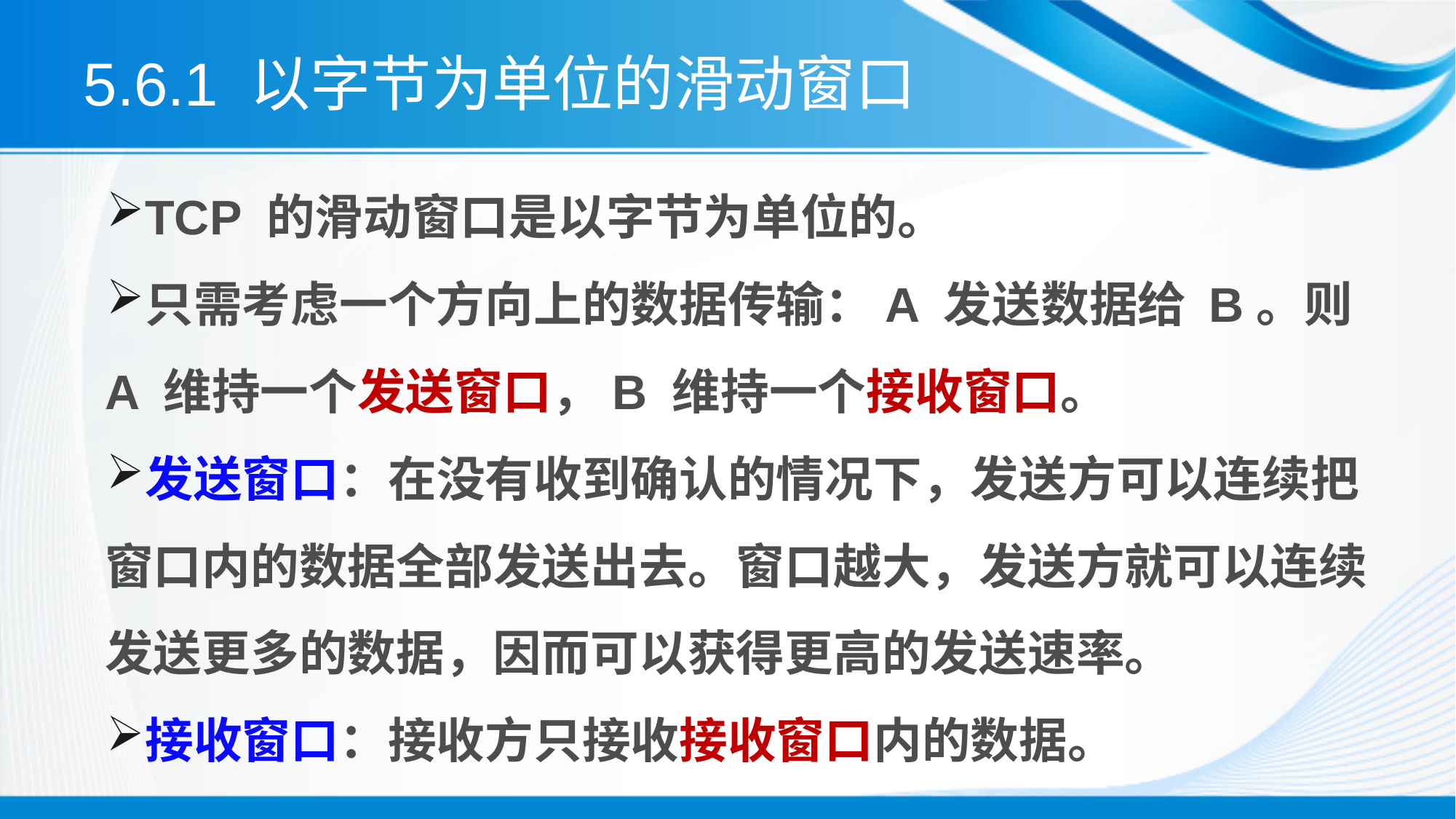

# 5.6.1 以字节为单位的滑动窗口
TCP 的滑动窗口是以字节为单位的。
只需考虑一个方向上的数据传输：A 发送数据给 B。则 A 维持一个发送窗口，B 维持一个接收窗口。
发送窗口：在没有收到确认的情况下，发送方可以连续把窗口内的数据全部发送出去。窗口越大，发送方就可以连续发送更多的数据，因而可以获得更高的发送速率。
接收窗口：接收方只接收接收窗口内的数据。